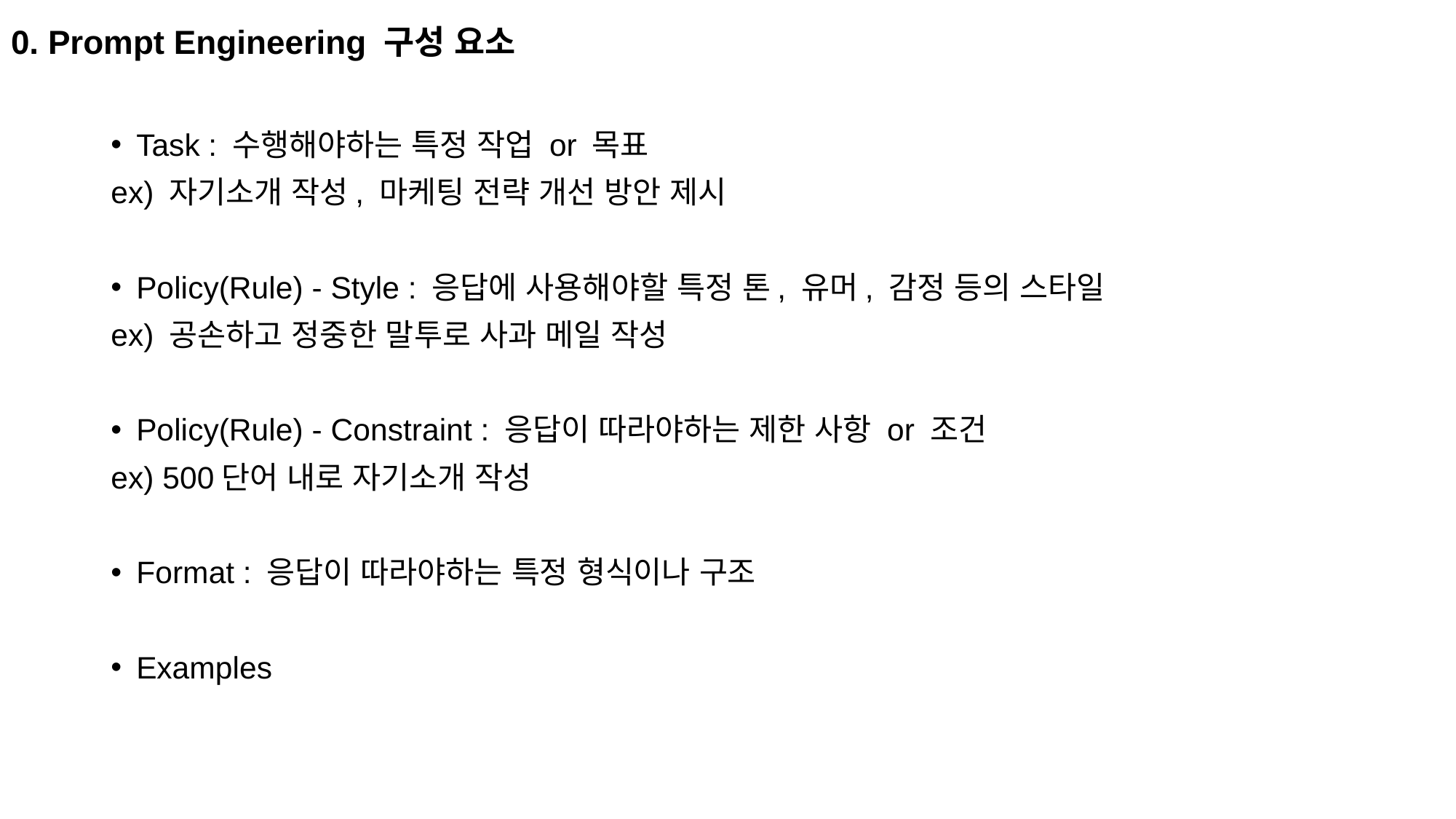

0. Prompt Engineering 구성 요소
Task : 수행해야하는 특정 작업 or 목표
ex) 자기소개 작성, 마케팅 전략 개선 방안 제시

Policy(Rule) - Style : 응답에 사용해야할 특정 톤, 유머, 감정 등의 스타일
ex) 공손하고 정중한 말투로 사과 메일 작성

Policy(Rule) - Constraint : 응답이 따라야하는 제한 사항 or 조건
ex) 500단어 내로 자기소개 작성

Format : 응답이 따라야하는 특정 형식이나 구조

Examples